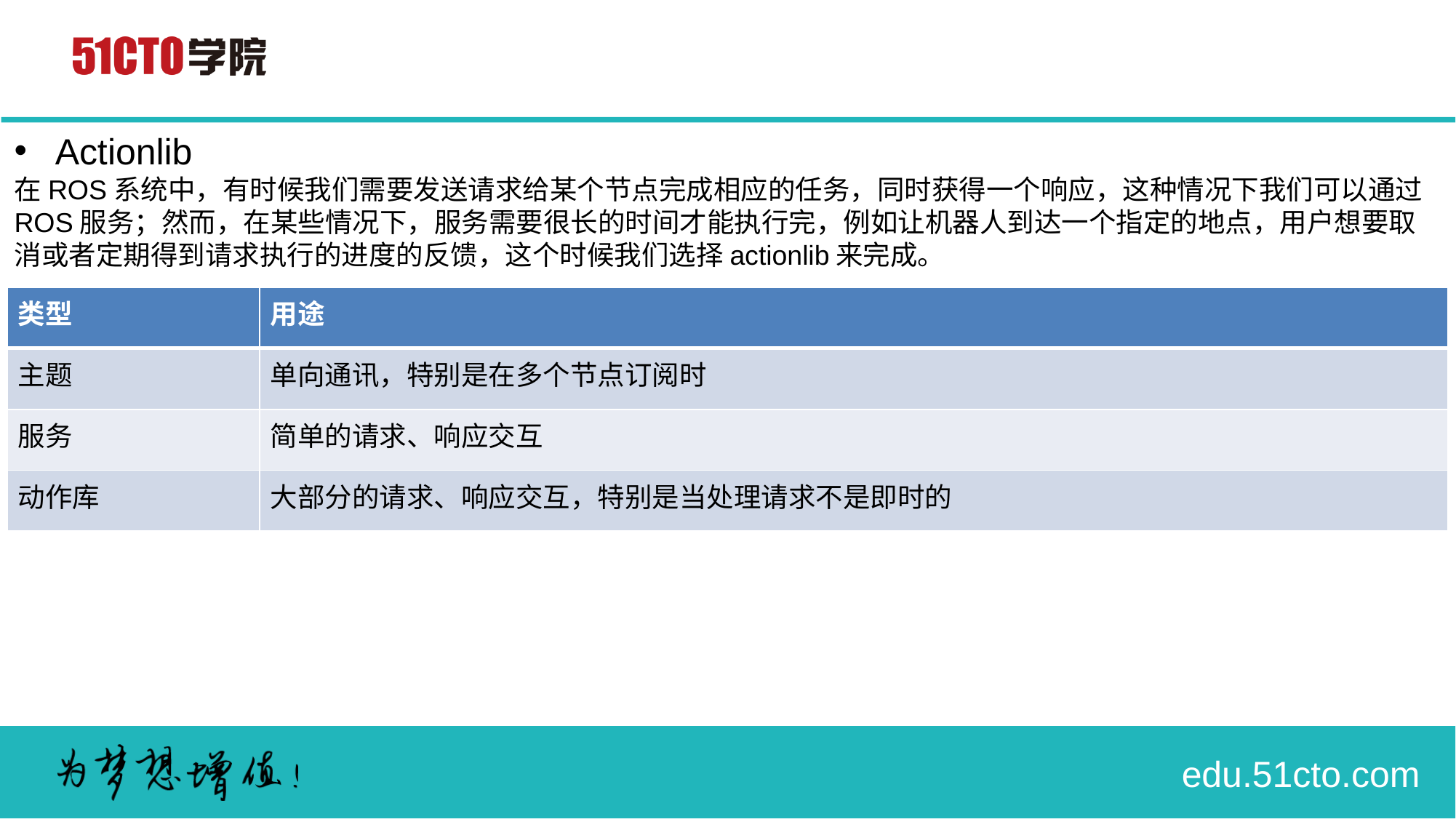

Actionlib
在ROS系统中，有时候我们需要发送请求给某个节点完成相应的任务，同时获得一个响应，这种情况下我们可以通过ROS服务；然而，在某些情况下，服务需要很长的时间才能执行完，例如让机器人到达一个指定的地点，用户想要取消或者定期得到请求执行的进度的反馈，这个时候我们选择actionlib来完成。

| 类型 | 用途 |
| --- | --- |
| 主题 | 单向通讯，特别是在多个节点订阅时 |
| 服务 | 简单的请求、响应交互 |
| 动作库 | 大部分的请求、响应交互，特别是当处理请求不是即时的 |